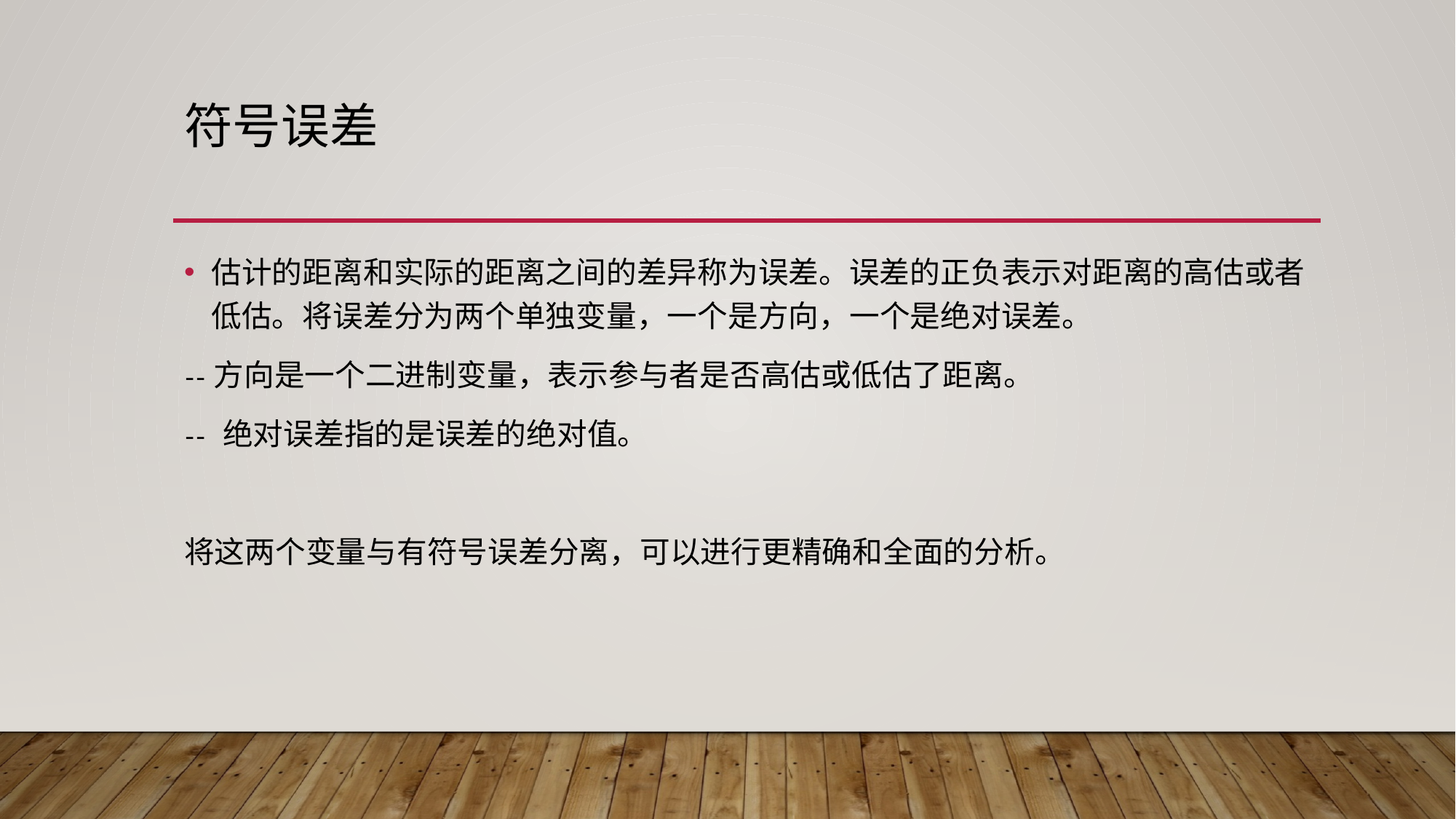

# 符号误差
估计的距离和实际的距离之间的差异称为误差。误差的正负表示对距离的高估或者低估。将误差分为两个单独变量，一个是方向，一个是绝对误差。
--方向是一个二进制变量，表示参与者是否高估或低估了距离。
-- 绝对误差指的是误差的绝对值。

将这两个变量与有符号误差分离，可以进行更精确和全面的分析。